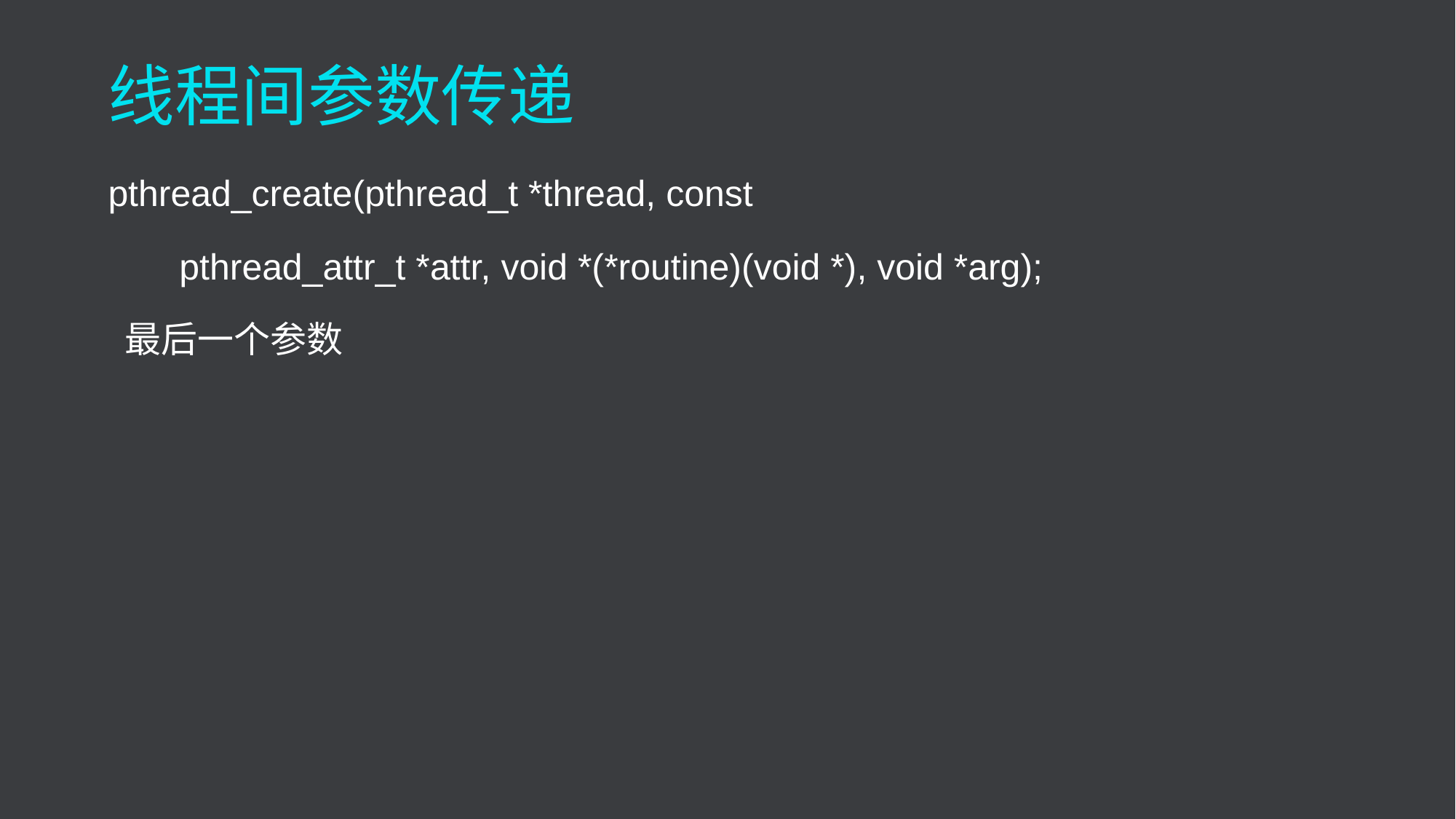

线程间参数传递
pthread_create(pthread_t *thread, const
       pthread_attr_t *attr, void *(*routine)(void *), void *arg);
 最后一个参数